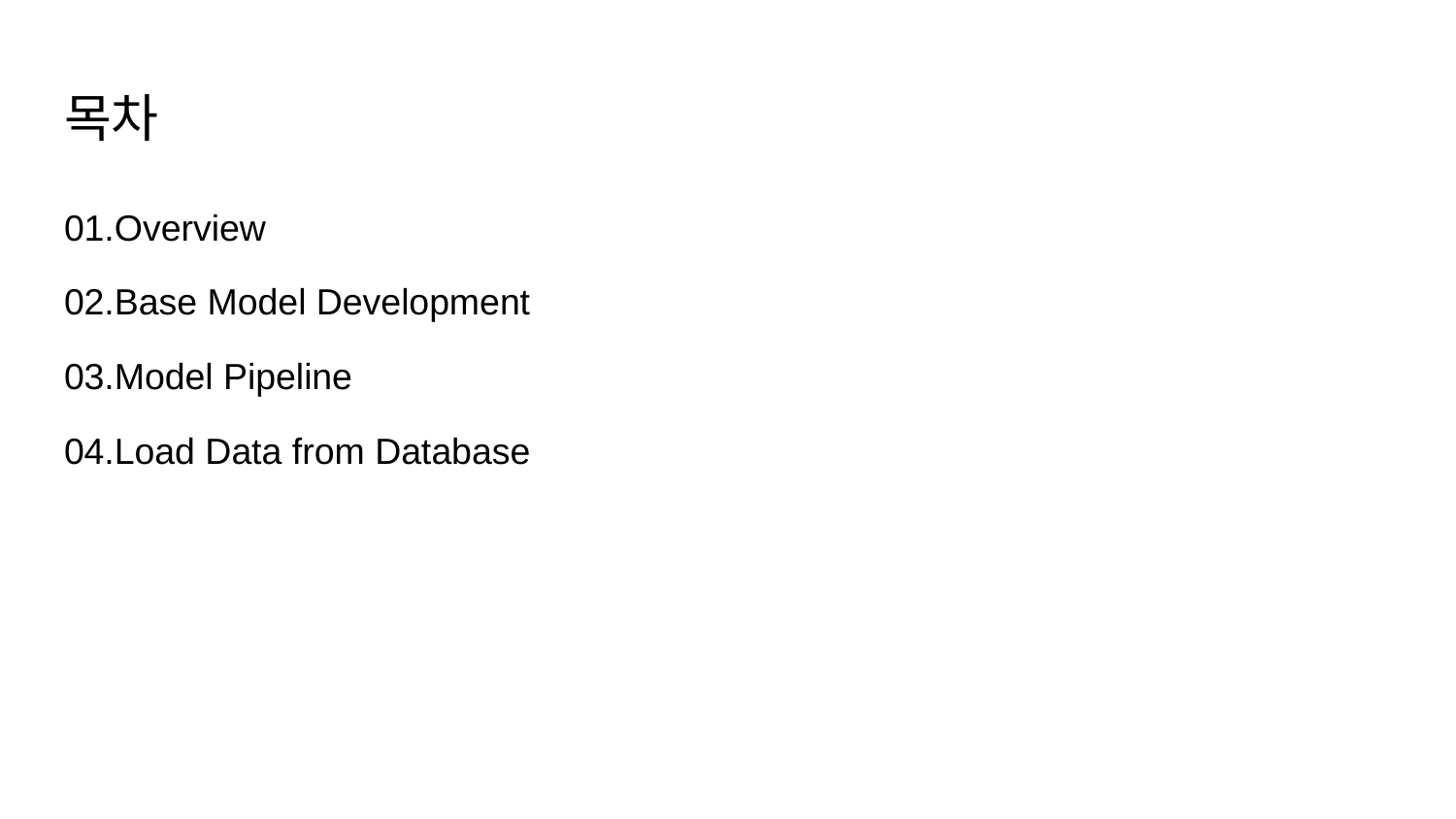

# 목차
01.Overview
02.Base Model Development
03.Model Pipeline
04.Load Data from Database